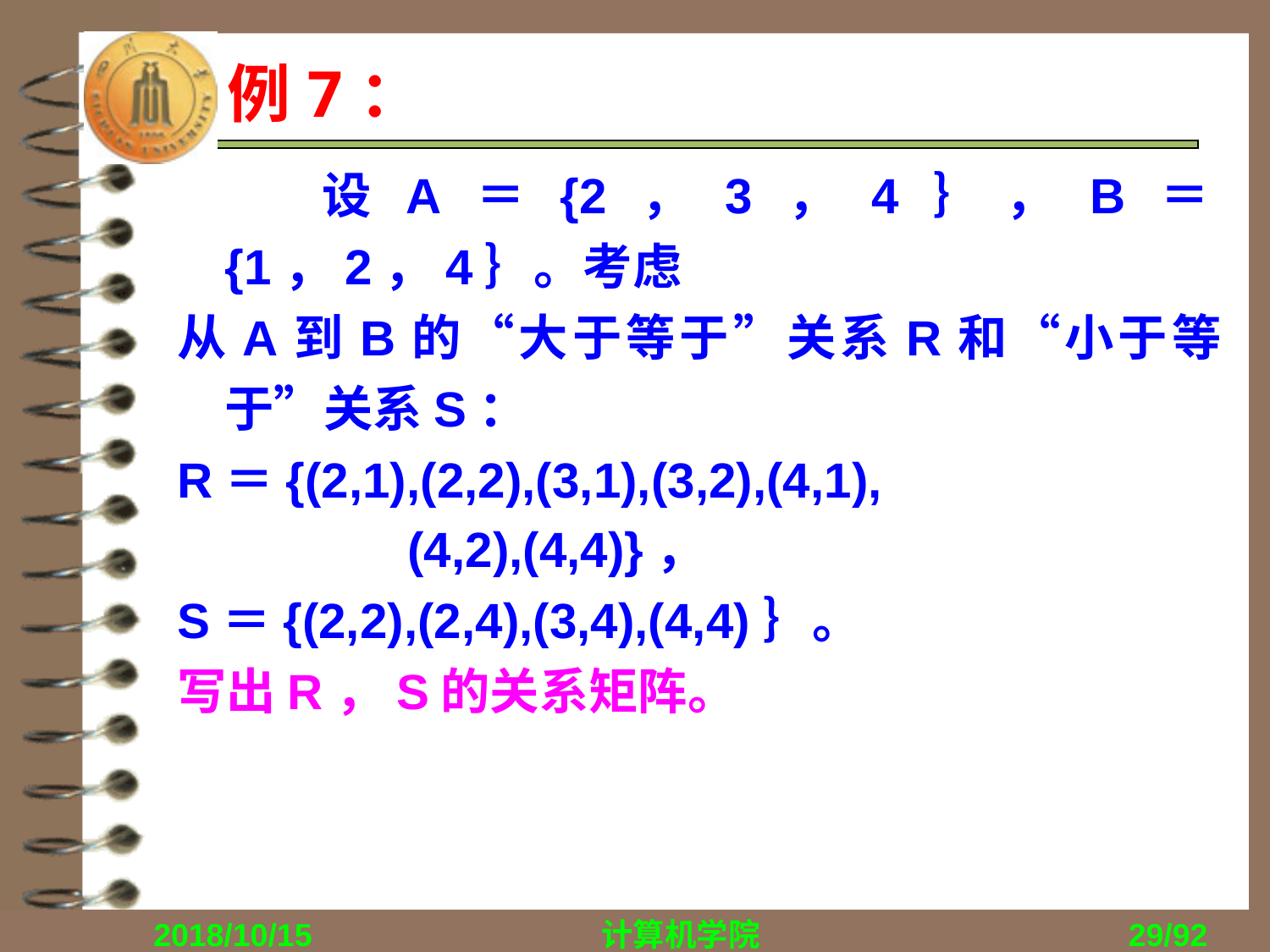

# 例7：
　　设A＝{2，3，4｝，B＝{1，2，4｝。考虑
从A到B的“大于等于”关系R和“小于等于”关系S：
R＝{(2,1),(2,2),(3,1),(3,2),(4,1),
		(4,2),(4,4)}，
S＝{(2,2),(2,4),(3,4),(4,4)｝。
写出R，S的关系矩阵。
2018/10/15
计算机学院
29/92